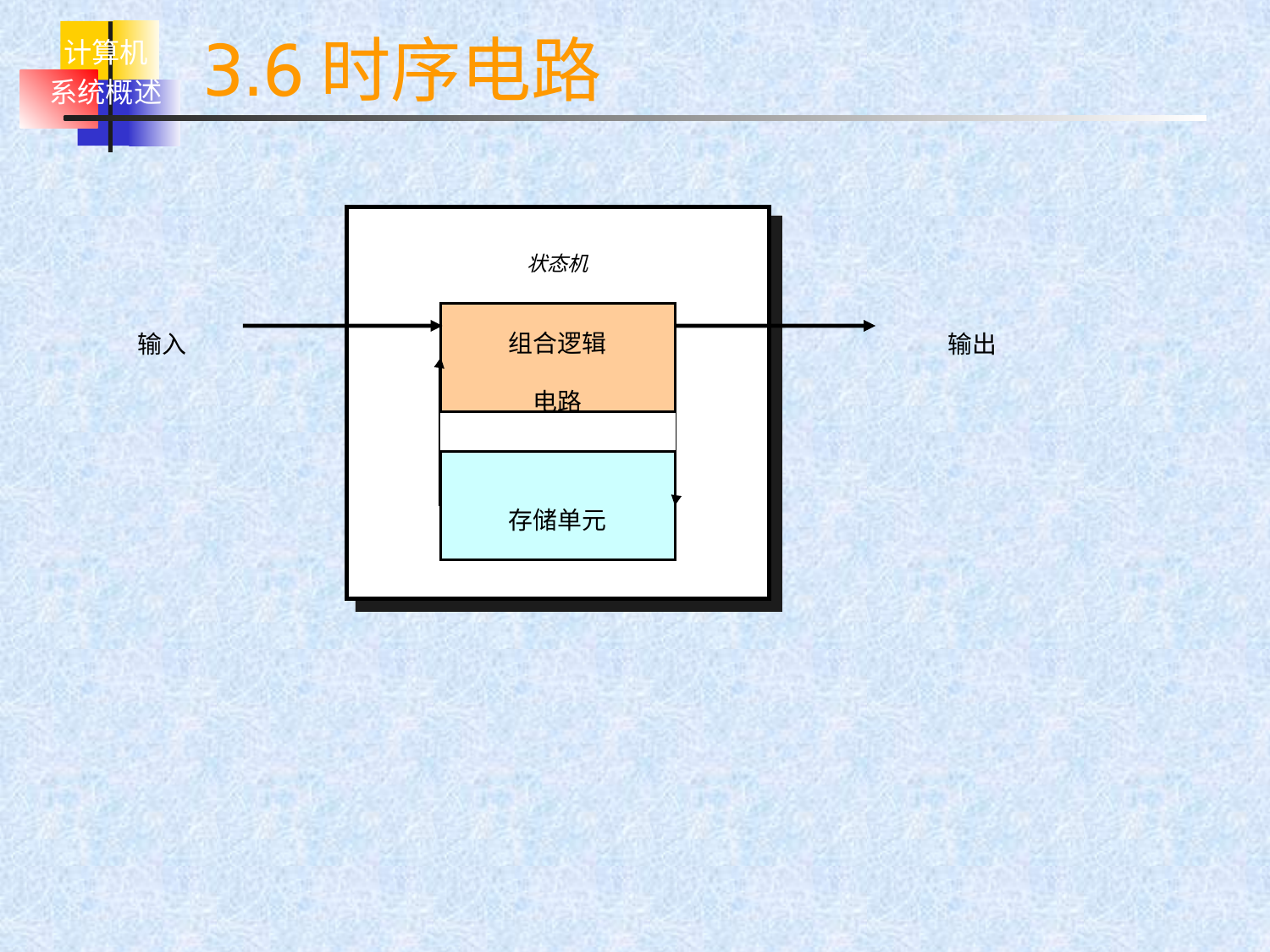

# 3.6时序电路

状态机
输入
输出
组合逻辑
电路

存储单元